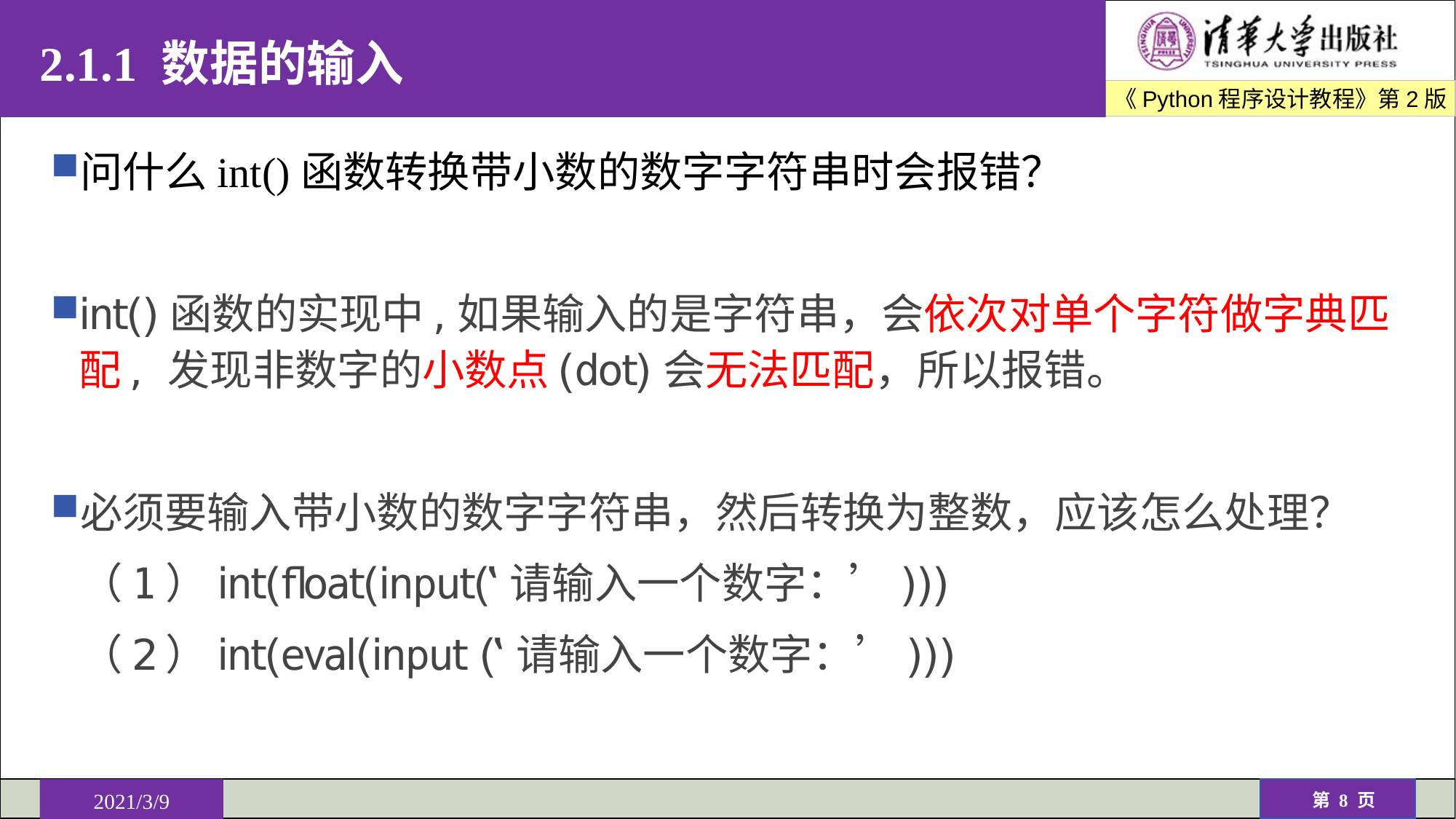

# 2.1.1 数据的输入
问什么int()函数转换带小数的数字字符串时会报错？

int()函数的实现中,如果输入的是字符串，会依次对单个字符做字典匹配, 发现非数字的小数点(dot)会无法匹配，所以报错。

必须要输入带小数的数字字符串，然后转换为整数，应该怎么处理？
  （1）int(float(input(‘请输入一个数字：’)))
  （2）int(eval(input (‘请输入一个数字：’)))